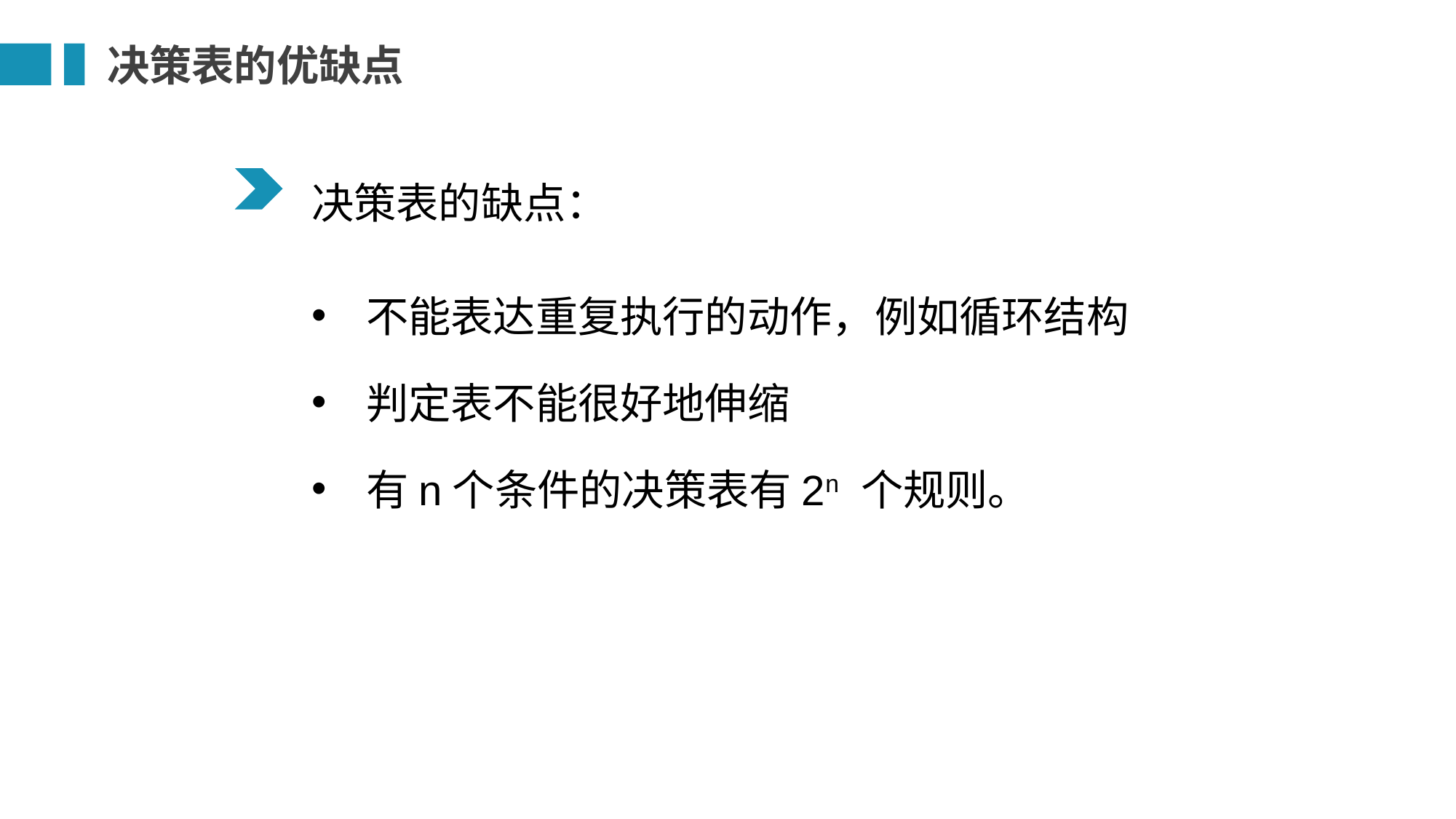

决策表的优缺点

决策表的缺点：

不能表达重复执行的动作，例如循环结构
判定表不能很好地伸缩
有n个条件的决策表有2n 个规则。
90